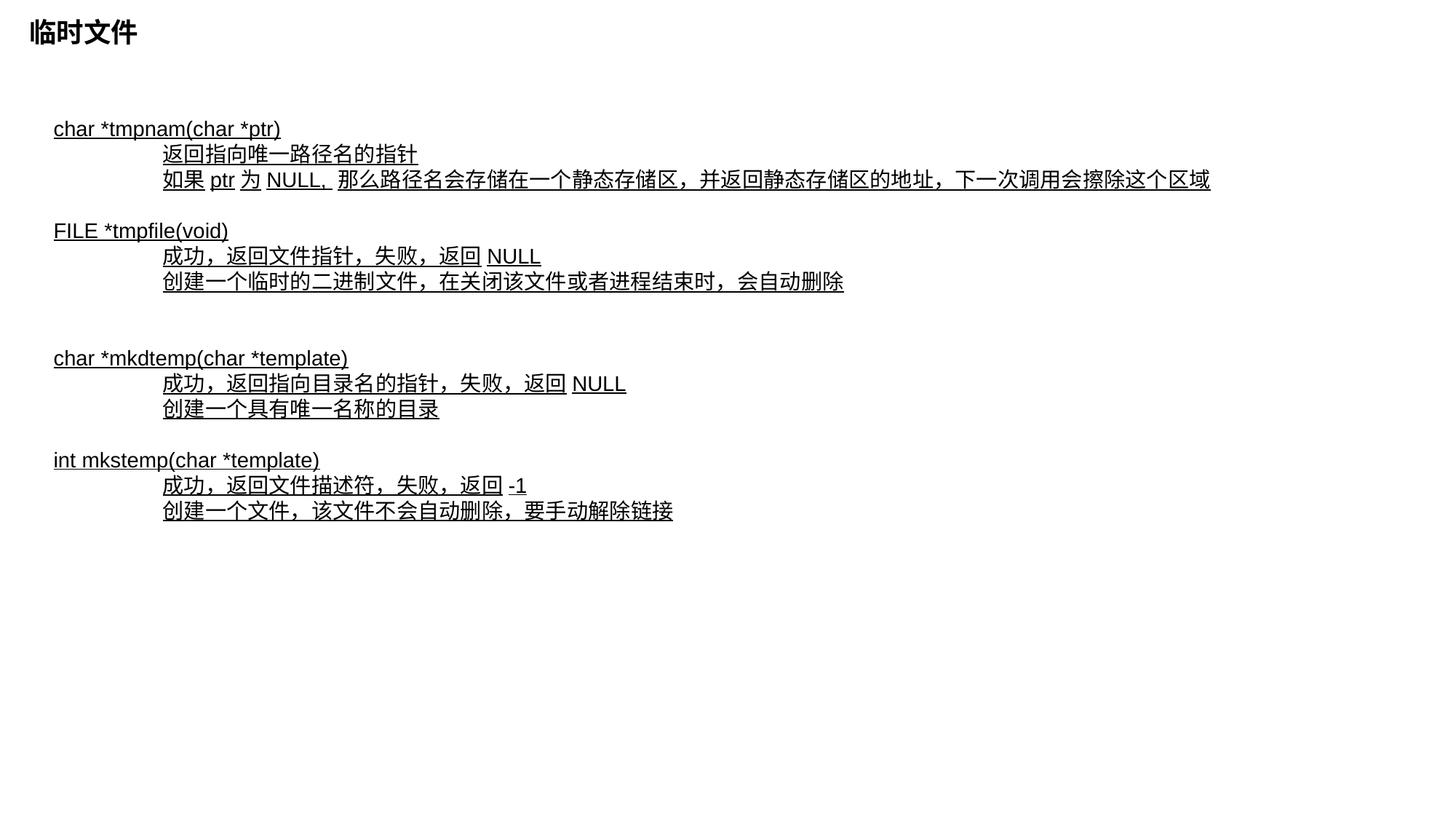

临时文件
char *tmpnam(char *ptr)
	返回指向唯一路径名的指针
	如果ptr为NULL, 那么路径名会存储在一个静态存储区，并返回静态存储区的地址，下一次调用会擦除这个区域

FILE *tmpfile(void)
	成功，返回文件指针，失败，返回NULL
	创建一个临时的二进制文件，在关闭该文件或者进程结束时，会自动删除

char *mkdtemp(char *template)
	成功，返回指向目录名的指针，失败，返回NULL
	创建一个具有唯一名称的目录

int mkstemp(char *template)
	成功，返回文件描述符，失败，返回-1
	创建一个文件，该文件不会自动删除，要手动解除链接